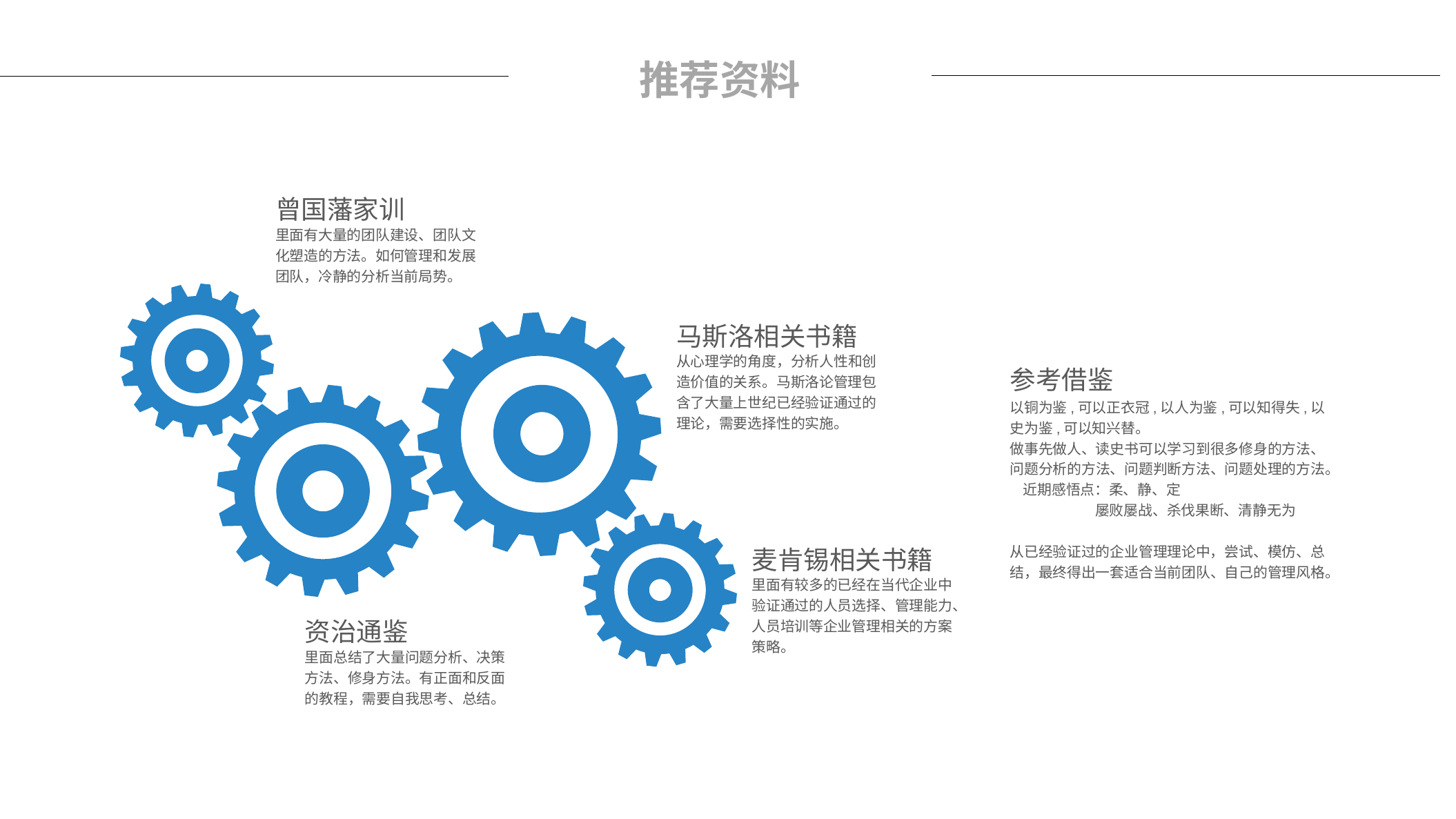

推荐资料
曾国藩家训
里面有大量的团队建设、团队文化塑造的方法。如何管理和发展团队，冷静的分析当前局势。

马斯洛相关书籍
从心理学的角度，分析人性和创造价值的关系。马斯洛论管理包含了大量上世纪已经验证通过的理论，需要选择性的实施。
参考借鉴

以铜为鉴,可以正衣冠,以人为鉴,可以知得失,以史为鉴,可以知兴替。
做事先做人、读史书可以学习到很多修身的方法、问题分析的方法、问题判断方法、问题处理的方法。
   近期感悟点：柔、静、定
                         屡败屡战、杀伐果断、清静无为

从已经验证过的企业管理理论中，尝试、模仿、总结，最终得出一套适合当前团队、自己的管理风格。

麦肯锡相关书籍
里面有较多的已经在当代企业中验证通过的人员选择、管理能力、人员培训等企业管理相关的方案策略。
资治通鉴
里面总结了大量问题分析、决策方法、修身方法。有正面和反面的教程，需要自我思考、总结。